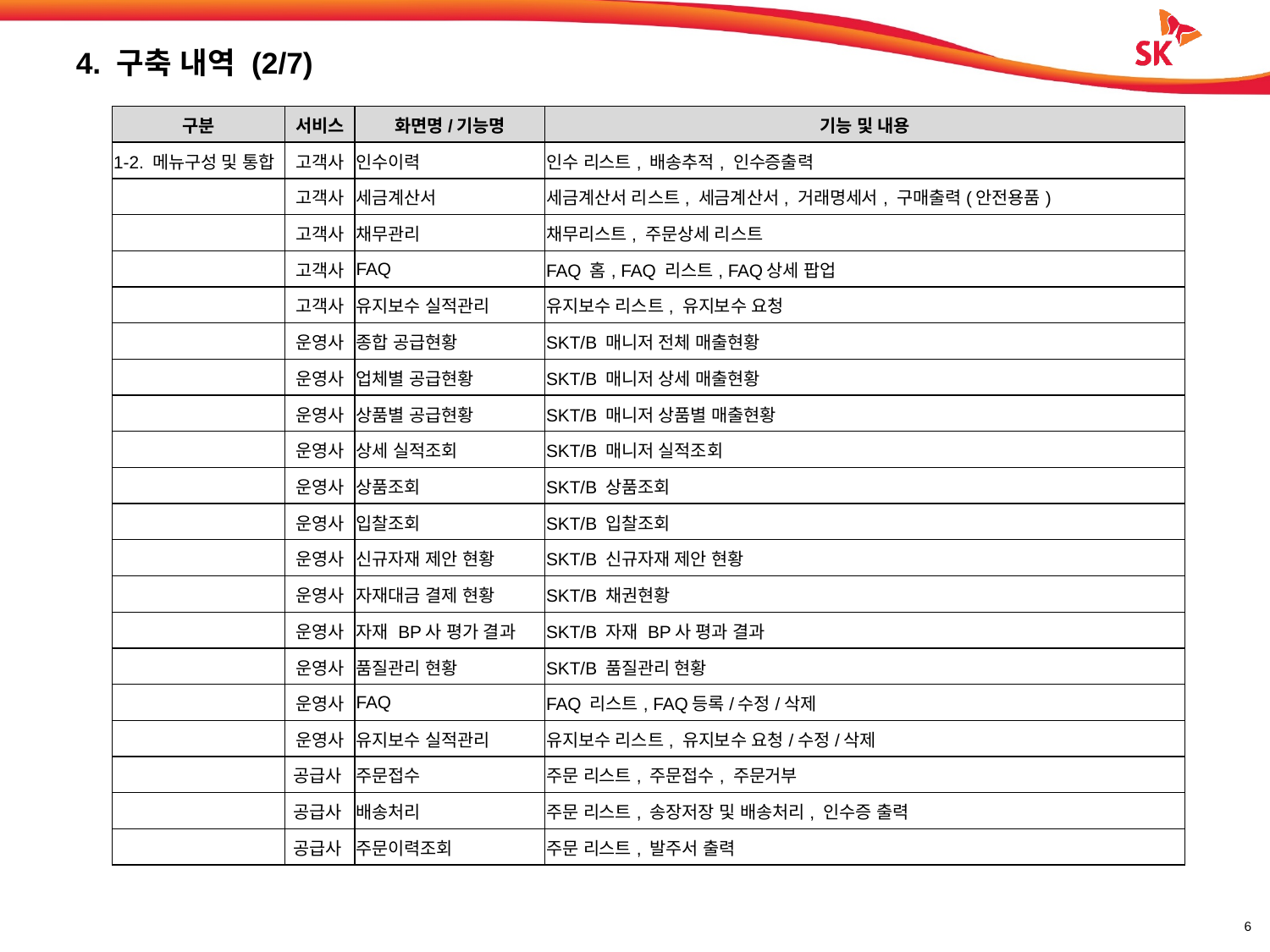

# 4. 구축 내역 (2/7)
| 구분 | 서비스 | 화면명/기능명 | 기능 및 내용 |
| --- | --- | --- | --- |
| 1-2. 메뉴구성 및 통합 | 고객사 | 인수이력 | 인수 리스트, 배송추적, 인수증출력 |
|  | 고객사 | 세금계산서 | 세금계산서 리스트, 세금계산서, 거래명세서, 구매출력(안전용품) |
|  | 고객사 | 채무관리 | 채무리스트, 주문상세 리스트 |
|  | 고객사 | FAQ | FAQ 홈, FAQ 리스트, FAQ상세 팝업 |
|  | 고객사 | 유지보수 실적관리 | 유지보수 리스트, 유지보수 요청 |
|  | 운영사 | 종합 공급현황 | SKT/B 매니저 전체 매출현황 |
|  | 운영사 | 업체별 공급현황 | SKT/B 매니저 상세 매출현황 |
|  | 운영사 | 상품별 공급현황 | SKT/B 매니저 상품별 매출현황 |
|  | 운영사 | 상세 실적조회 | SKT/B 매니저 실적조회 |
|  | 운영사 | 상품조회 | SKT/B 상품조회 |
|  | 운영사 | 입찰조회 | SKT/B 입찰조회 |
|  | 운영사 | 신규자재 제안 현황 | SKT/B 신규자재 제안 현황 |
|  | 운영사 | 자재대금 결제 현황 | SKT/B 채권현황 |
|  | 운영사 | 자재 BP사 평가 결과 | SKT/B 자재 BP사 평과 결과 |
|  | 운영사 | 품질관리 현황 | SKT/B 품질관리 현황 |
|  | 운영사 | FAQ | FAQ 리스트, FAQ등록/수정/삭제 |
|  | 운영사 | 유지보수 실적관리 | 유지보수 리스트, 유지보수 요청/수정/삭제 |
|  | 공급사 | 주문접수 | 주문 리스트, 주문접수, 주문거부 |
|  | 공급사 | 배송처리 | 주문 리스트, 송장저장 및 배송처리, 인수증 출력 |
|  | 공급사 | 주문이력조회 | 주문 리스트, 발주서 출력 |